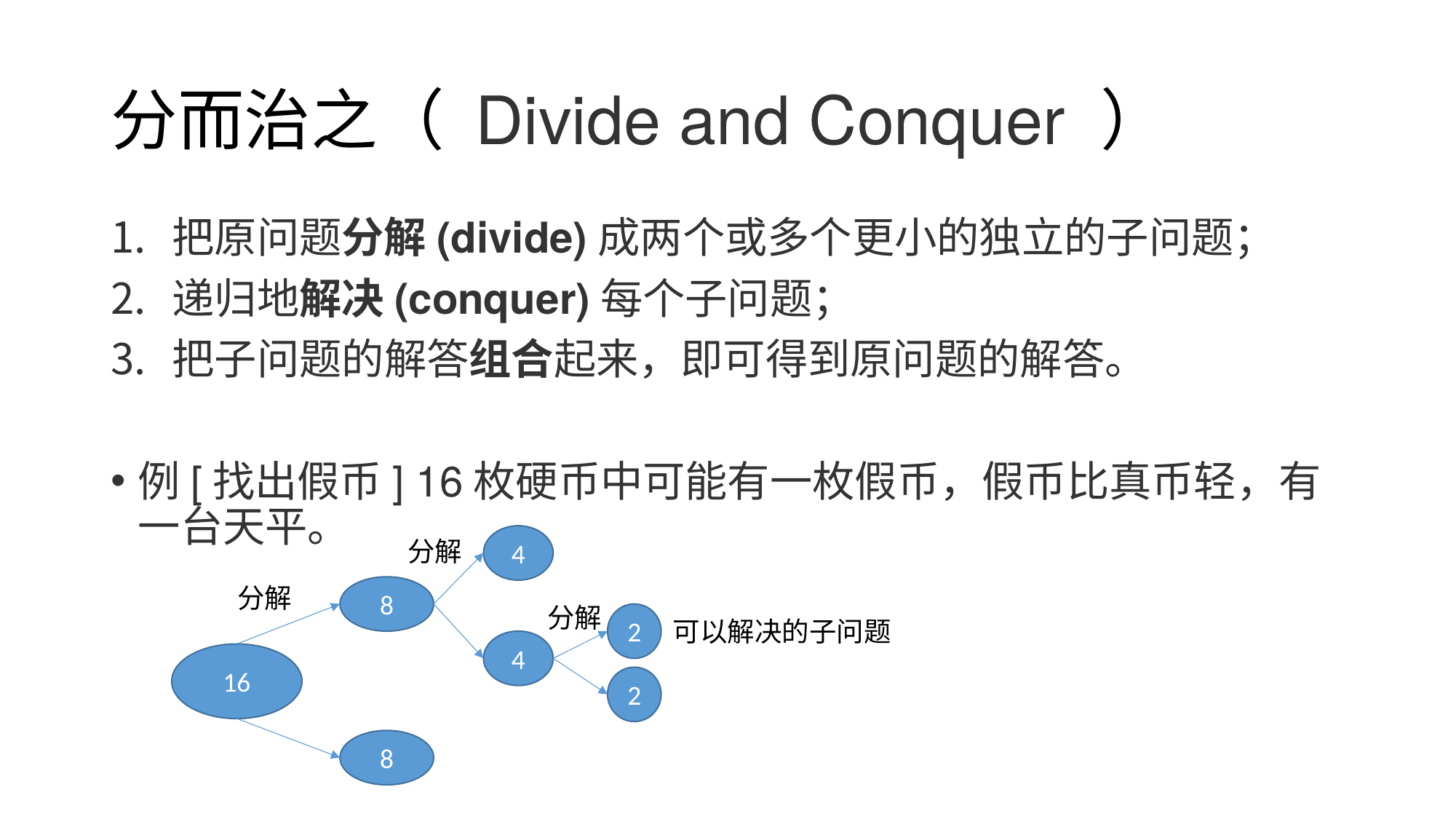

# 分而治之（ Divide and Conquer ）
把原问题分解(divide)成两个或多个更小的独立的子问题；
递归地解决(conquer)每个子问题；
把子问题的解答组合起来，即可得到原问题的解答。

例[找出假币] 16枚硬币中可能有一枚假币，假币比真币轻，有一台天平。
4
分解
分解
8
分解
2
可以解决的子问题
4
16
2
8